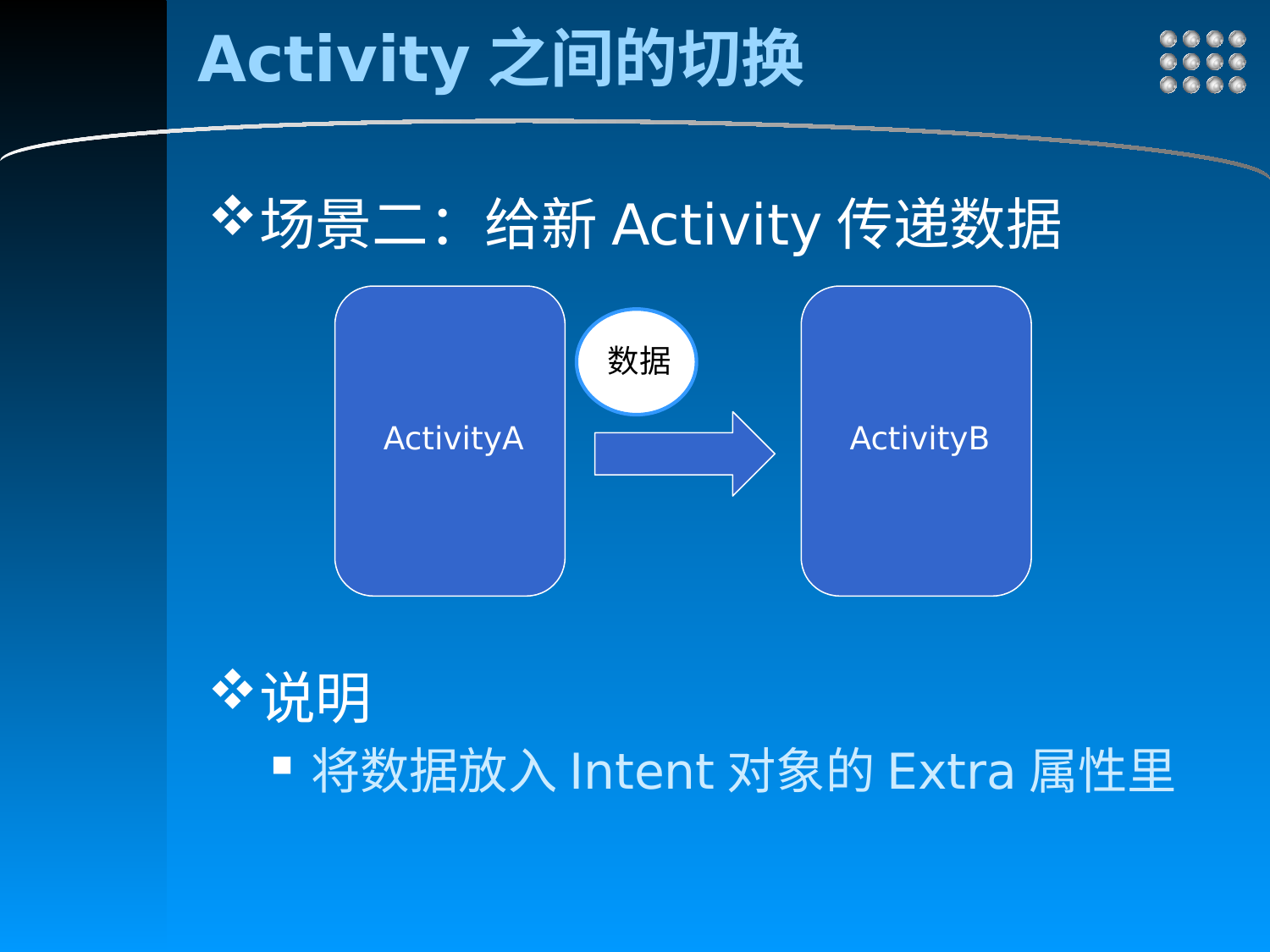

# Activity之间的切换
场景二：给新Activity传递数据

说明
将数据放入Intent对象的Extra属性里

数据
ActivityA

ActivityB